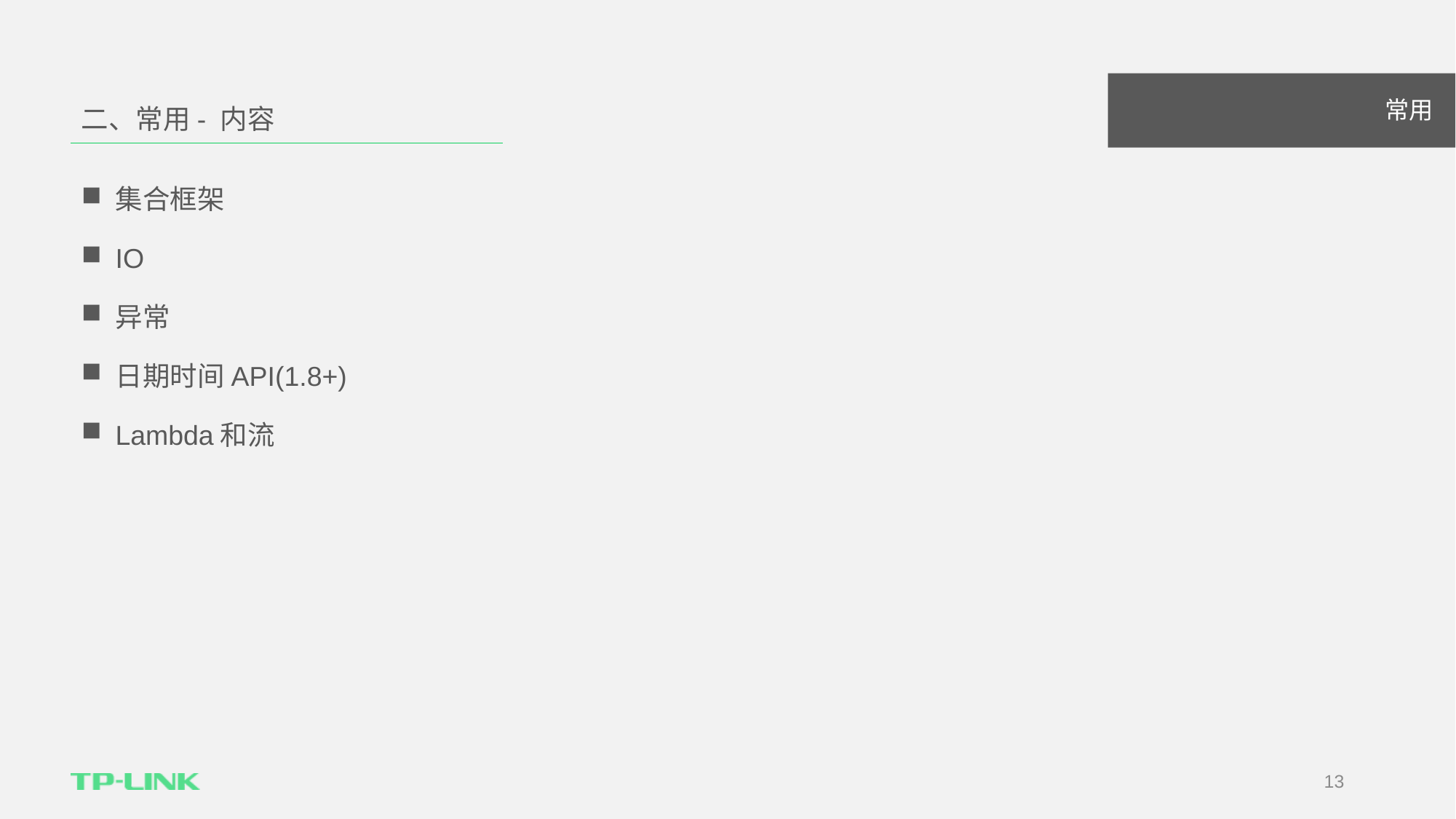

常用
# 二、常用- 内容
集合框架

IO

异常

日期时间API(1.8+)

Lambda和流

13